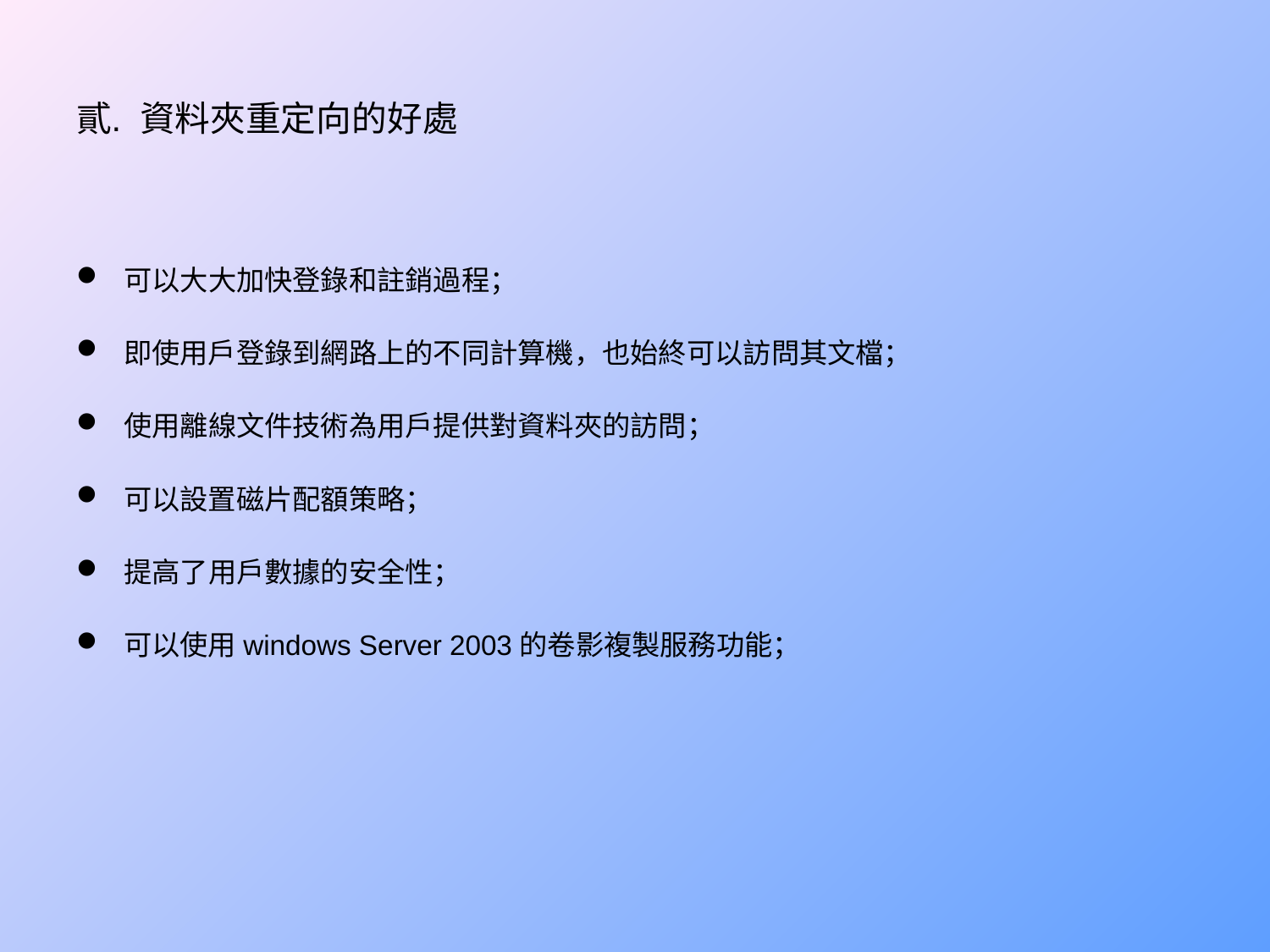

# 資料夾重定向的好處
可以大大加快登錄和註銷過程；
即使用戶登錄到網路上的不同計算機，也始終可以訪問其文檔；
使用離線文件技術為用戶提供對資料夾的訪問；
可以設置磁片配額策略；
提高了用戶數據的安全性；
可以使用windows Server 2003的卷影複製服務功能；